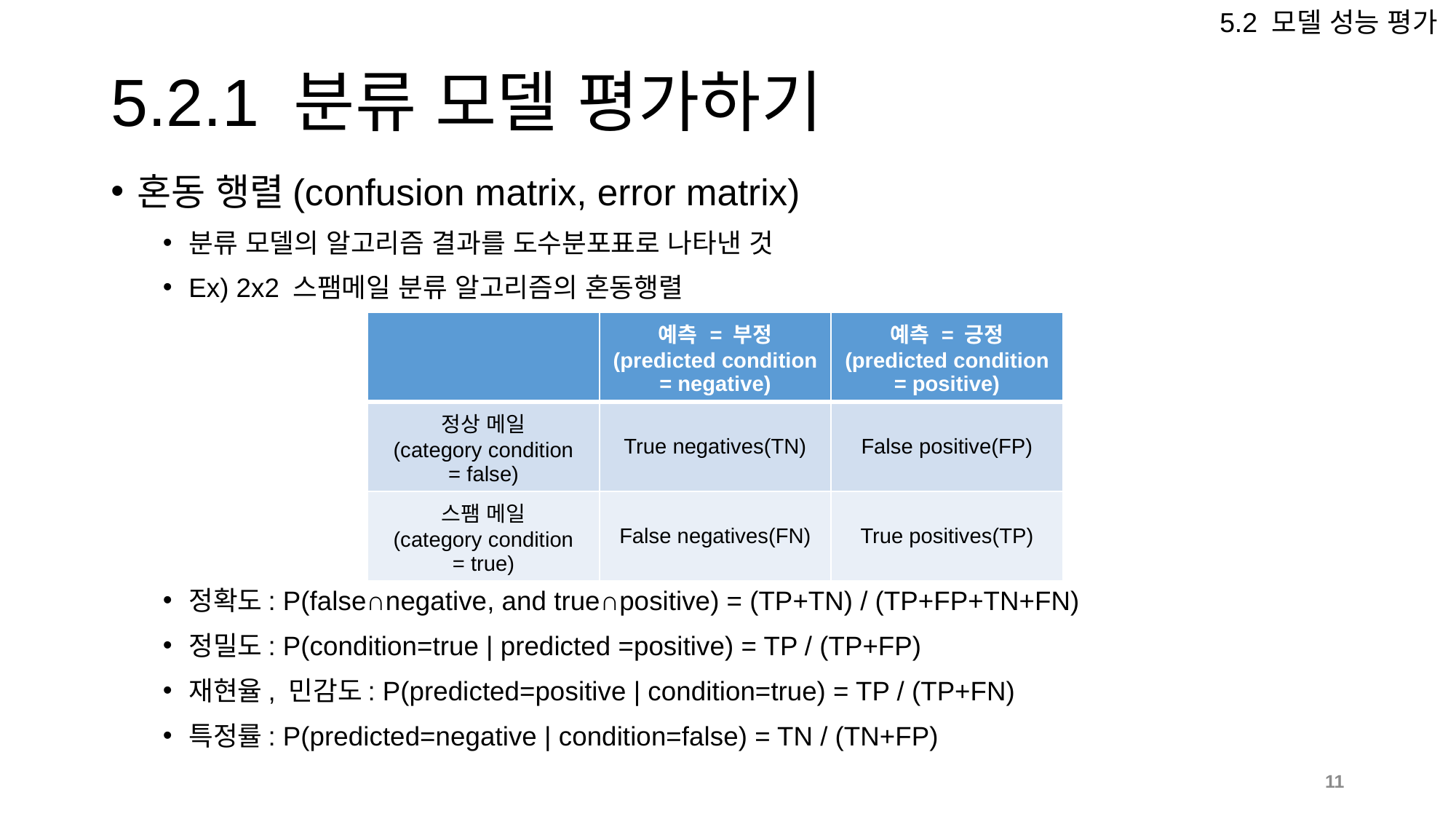

5.2 모델 성능 평가
# 5.2.1 분류 모델 평가하기
혼동 행렬(confusion matrix, error matrix)
분류 모델의 알고리즘 결과를 도수분포표로 나타낸 것
Ex) 2x2 스팸메일 분류 알고리즘의 혼동행렬

정확도: P(false∩negative, and true∩positive) = (TP+TN) / (TP+FP+TN+FN)
정밀도: P(condition=true | predicted =positive) = TP / (TP+FP)
재현율, 민감도: P(predicted=positive | condition=true) = TP / (TP+FN)
특정률: P(predicted=negative | condition=false) = TN / (TN+FP)
|  | 예측 = 부정 (predicted condition = negative) | 예측 = 긍정 (predicted condition = positive) |
| --- | --- | --- |
| 정상 메일 (category condition = false) | True negatives(TN) | False positive(FP) |
| 스팸 메일 (category condition = true) | False negatives(FN) | True positives(TP) |
11